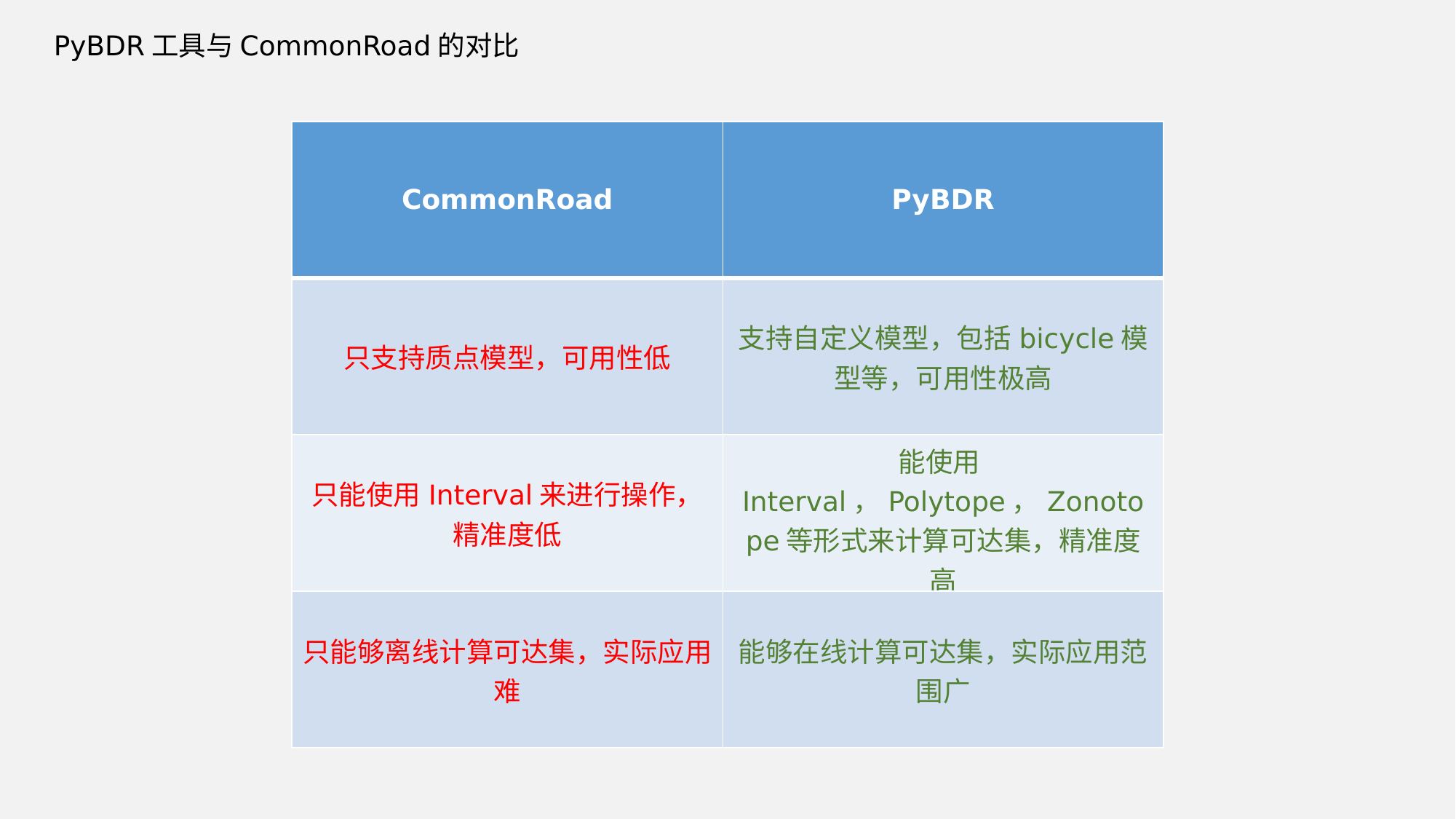

PyBDR工具与CommonRoad的对比
| CommonRoad | PyBDR |
| --- | --- |
| 只支持质点模型，可用性低 | 支持自定义模型，包括bicycle模型等，可用性极高 |
| 只能使用Interval来进行操作，精准度低 | 能使用Interval，Polytope，Zonotope等形式来计算可达集，精准度高 |
| 只能够离线计算可达集，实际应用难 | 能够在线计算可达集，实际应用范围广 |